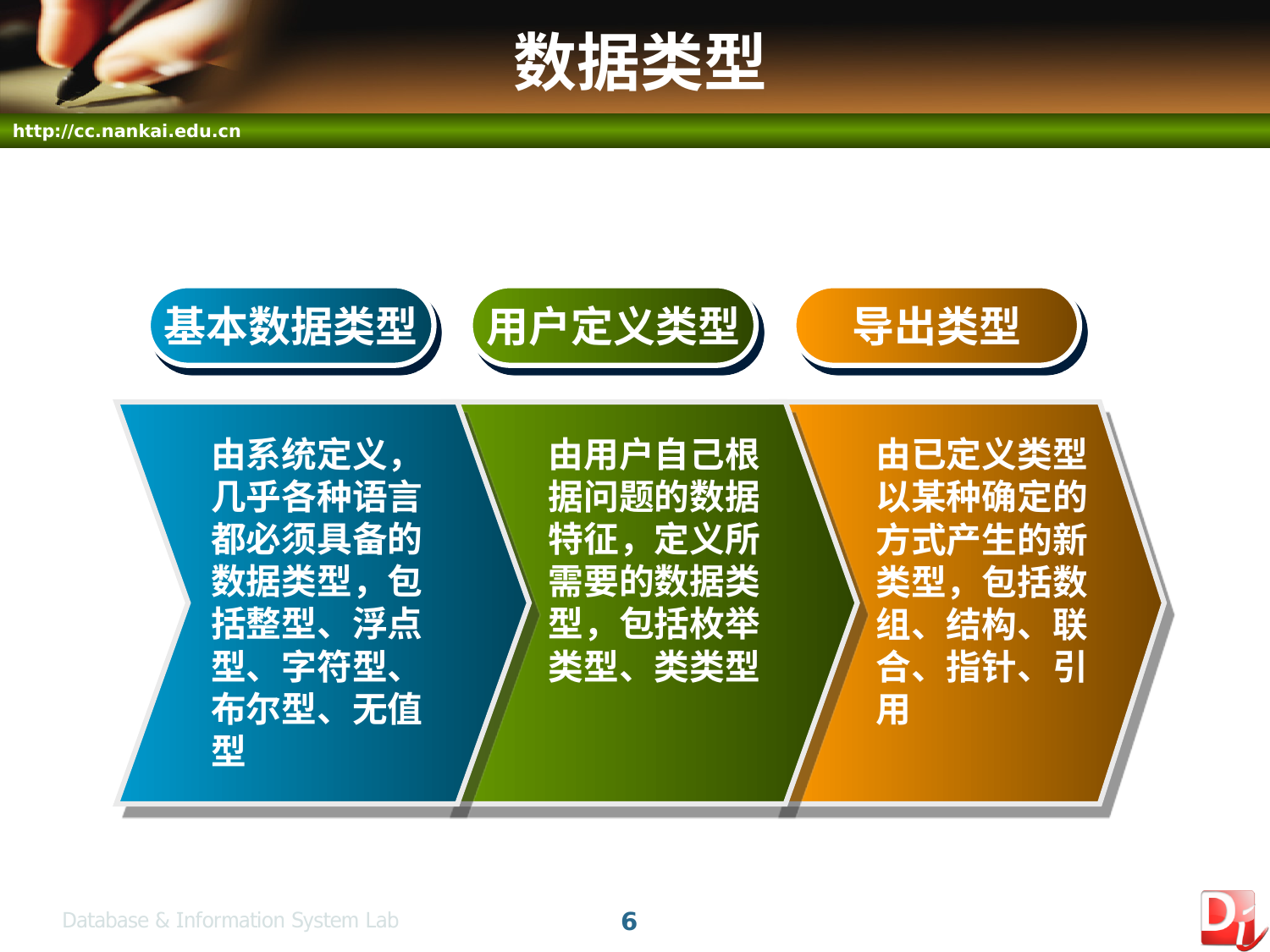

# 数据类型
基本数据类型
用户定义类型
导出类型

由系统定义，几乎各种语言都必须具备的数据类型，包括整型、浮点型、字符型、布尔型、无值型
由用户自己根据问题的数据特征，定义所需要的数据类型，包括枚举类型、类类型
由已定义类型以某种确定的方式产生的新类型，包括数组、结构、联合、指针、引用
6
Database & Information System Lab